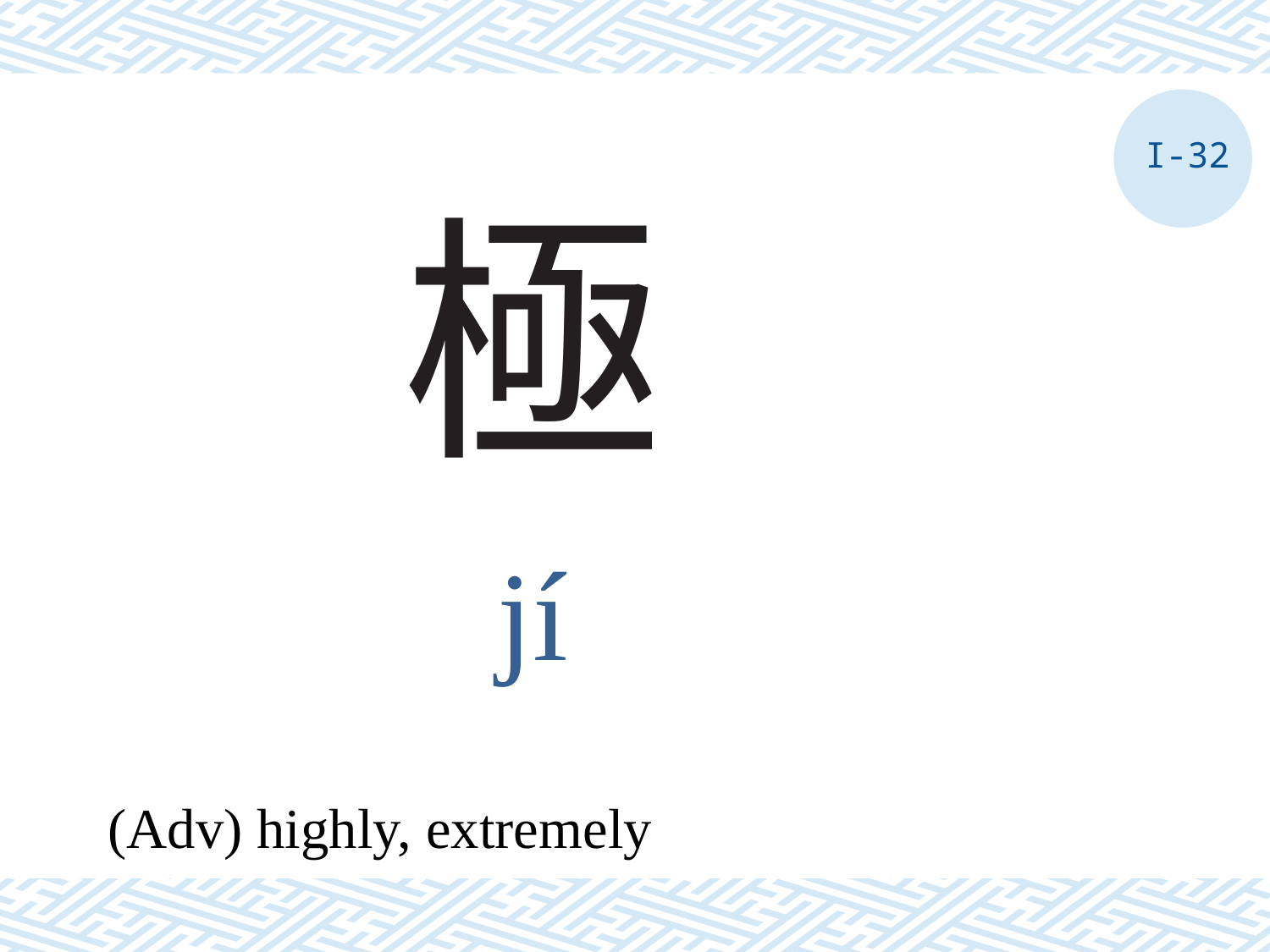

I-32

# 極
jí
(Adv) highly, extremely